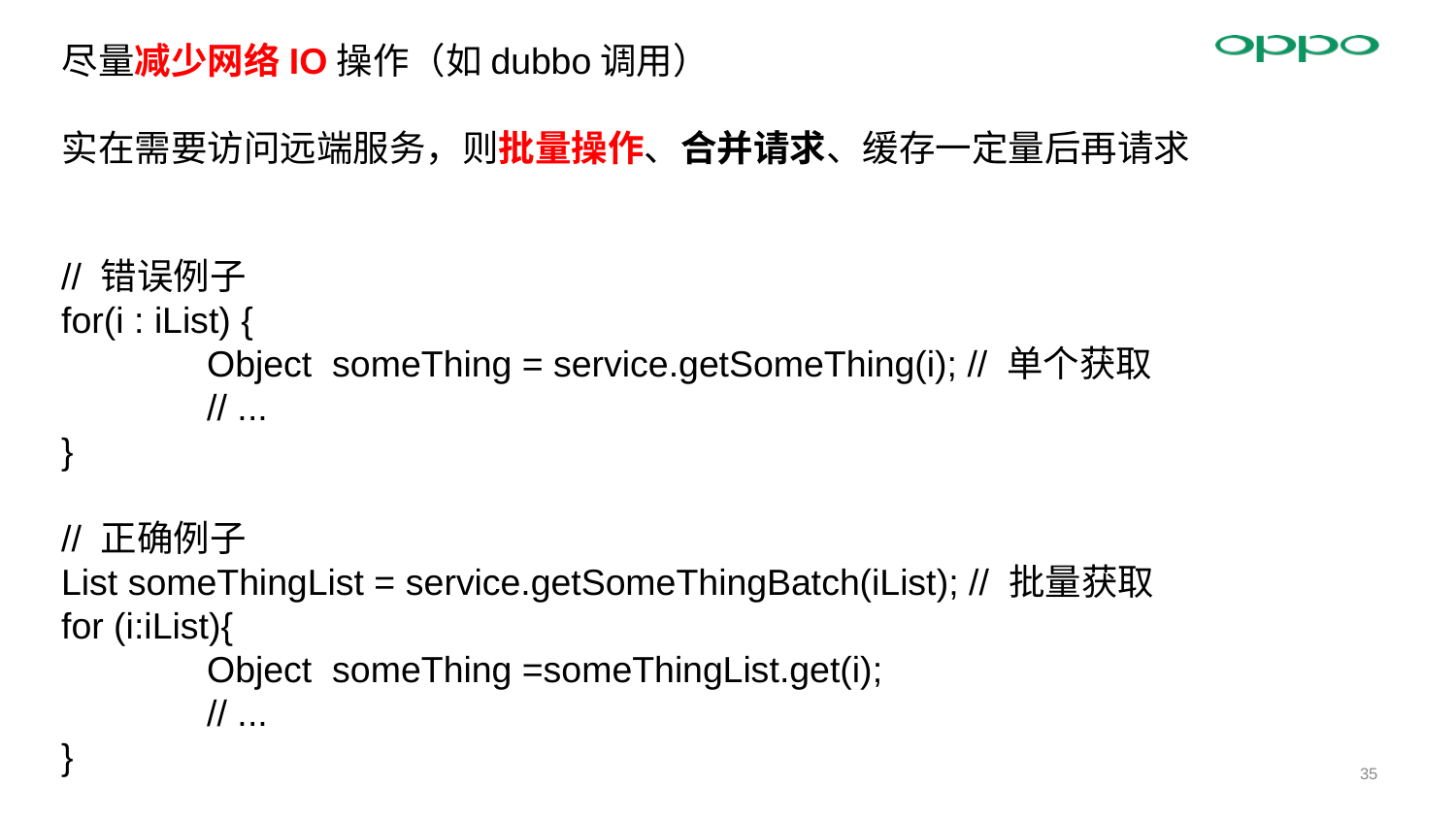

尽量减少网络IO操作（如dubbo调用）

实在需要访问远端服务，则批量操作、合并请求、缓存一定量后再请求

// 错误例子
for(i : iList) {
	Object  someThing = service.getSomeThing(i); // 单个获取
	// ...
}

// 正确例子
List someThingList = service.getSomeThingBatch(iList); // 批量获取
for (i:iList){
	Object  someThing =someThingList.get(i);
	// ...
}